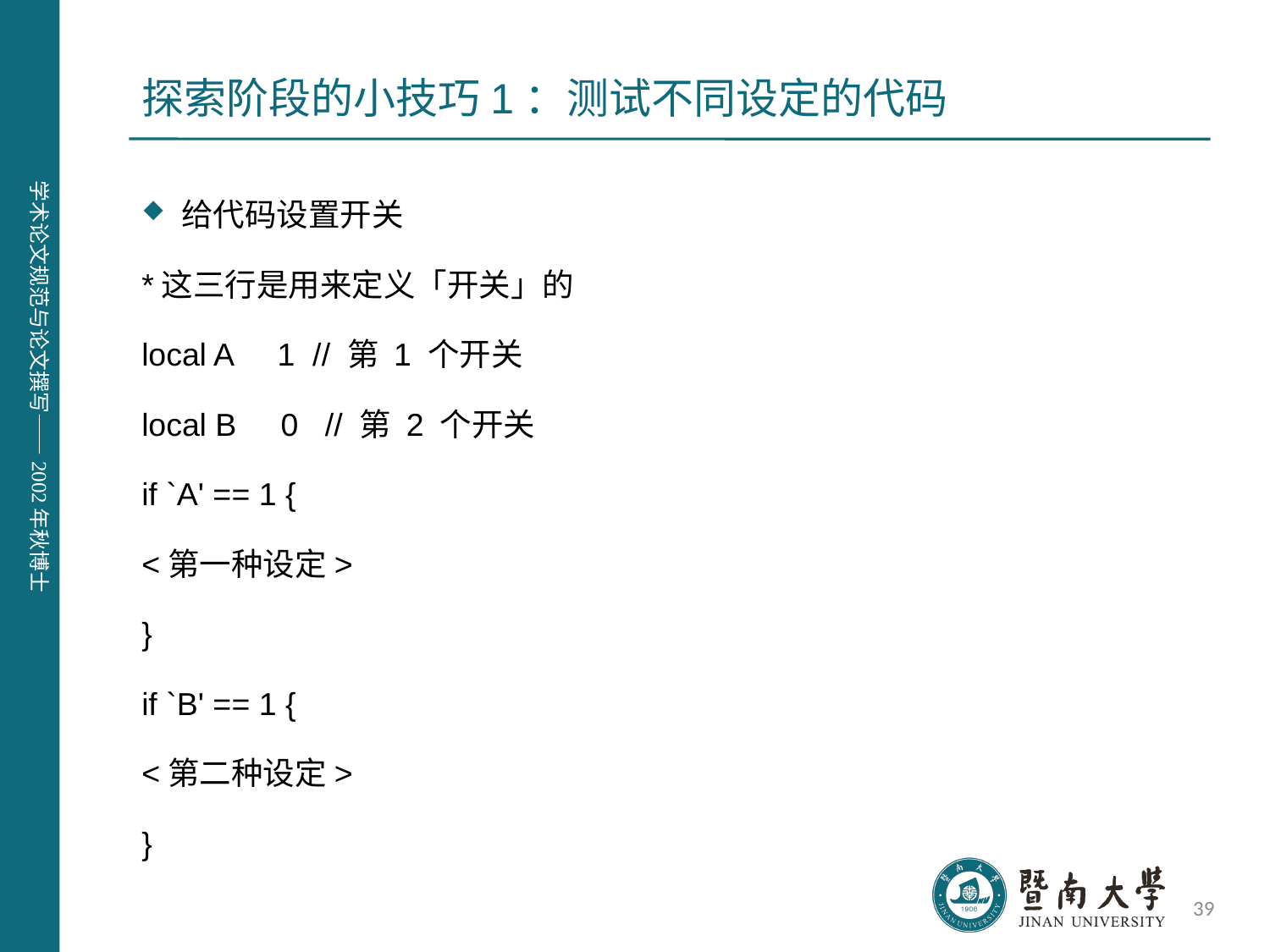

# 探索阶段的小技巧1：测试不同设定的代码
给代码设置开关
*这三行是用来定义「开关」的
local A     1  // 第 1 个开关
local B     0   // 第 2 个开关
if `A' == 1 {
<第一种设定>
}
if `B' == 1 {
<第二种设定>
}
39